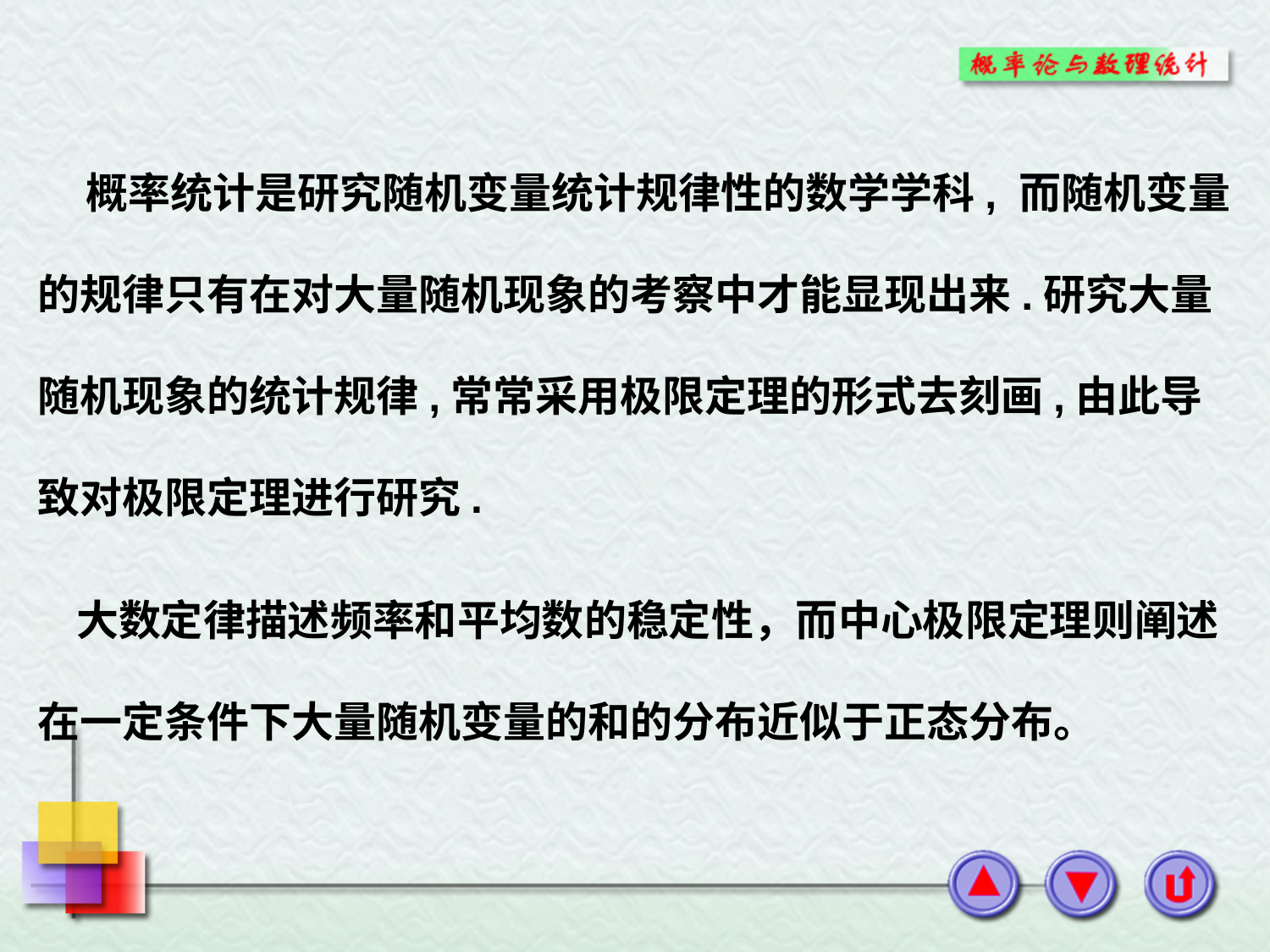

概率统计是研究随机变量统计规律性的数学学科, 而随机变量的规律只有在对大量随机现象的考察中才能显现出来.研究大量随机现象的统计规律,常常采用极限定理的形式去刻画,由此导致对极限定理进行研究.
   大数定律描述频率和平均数的稳定性，而中心极限定理则阐述在一定条件下大量随机变量的和的分布近似于正态分布。